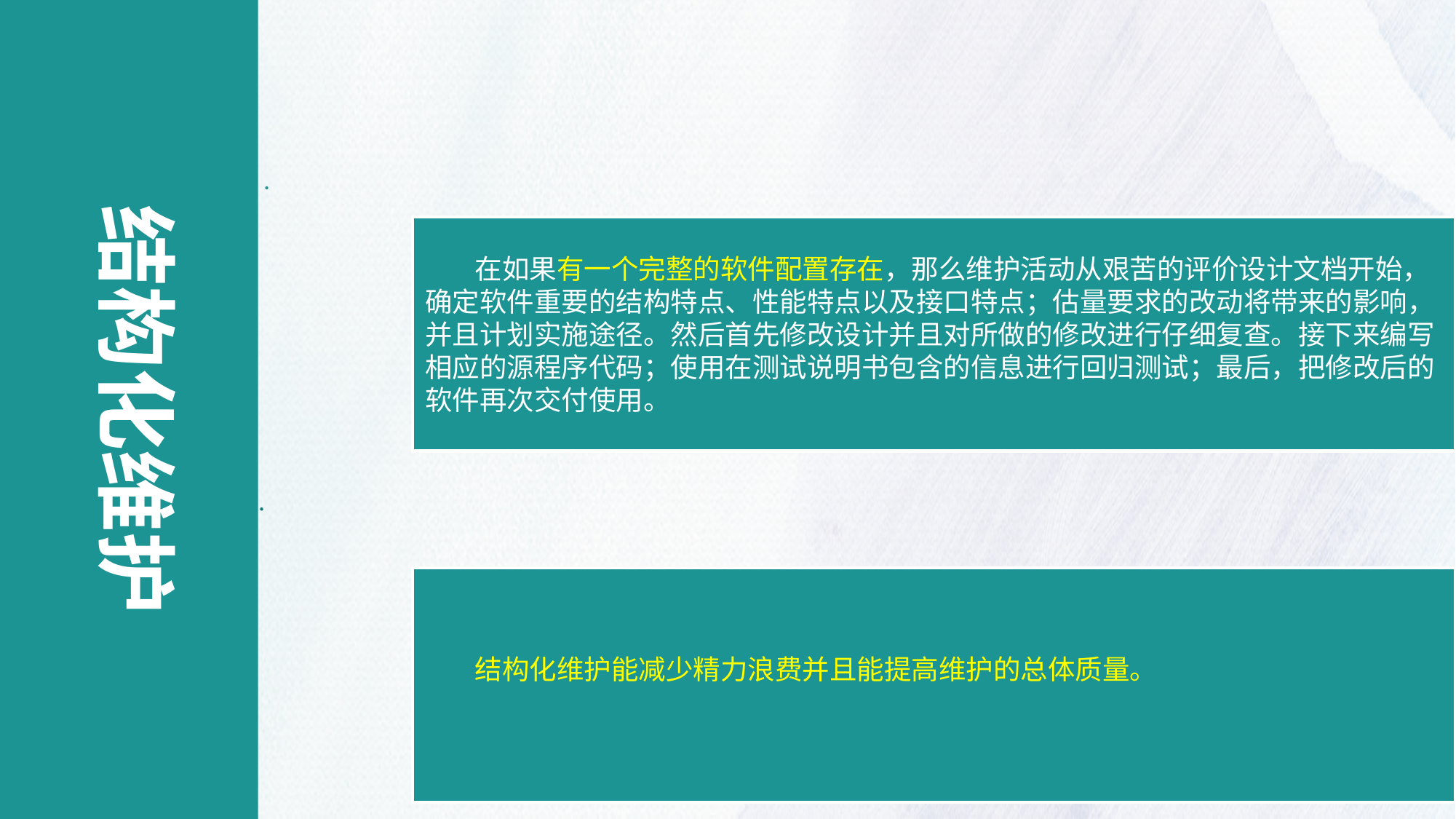

在如果有一个完整的软件配置存在，那么维护活动从艰苦的评价设计文档开始，确定软件重要的结构特点、性能特点以及接口特点；估量要求的改动将带来的影响，并且计划实施途径。然后首先修改设计并且对所做的修改进行仔细复查。接下来编写相应的源程序代码；使用在测试说明书包含的信息进行回归测试；最后，把修改后的软件再次交付使用。
       结构化维护能减少精力浪费并且能提高维护的总体质量。
结构化维护